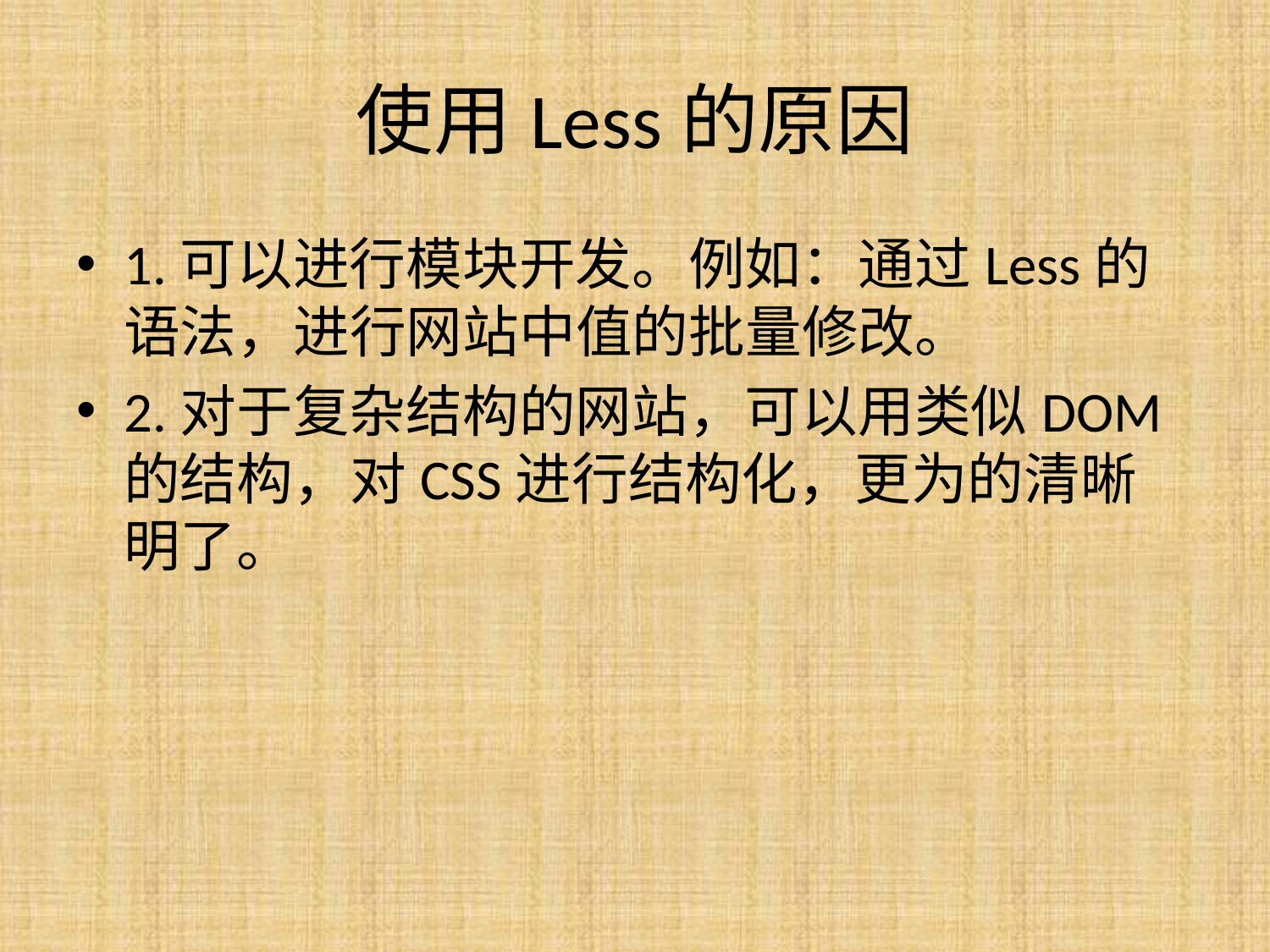

# 使用Less的原因
1.可以进行模块开发。例如：通过Less的语法，进行网站中值的批量修改。
2.对于复杂结构的网站，可以用类似DOM的结构，对CSS进行结构化，更为的清晰明了。